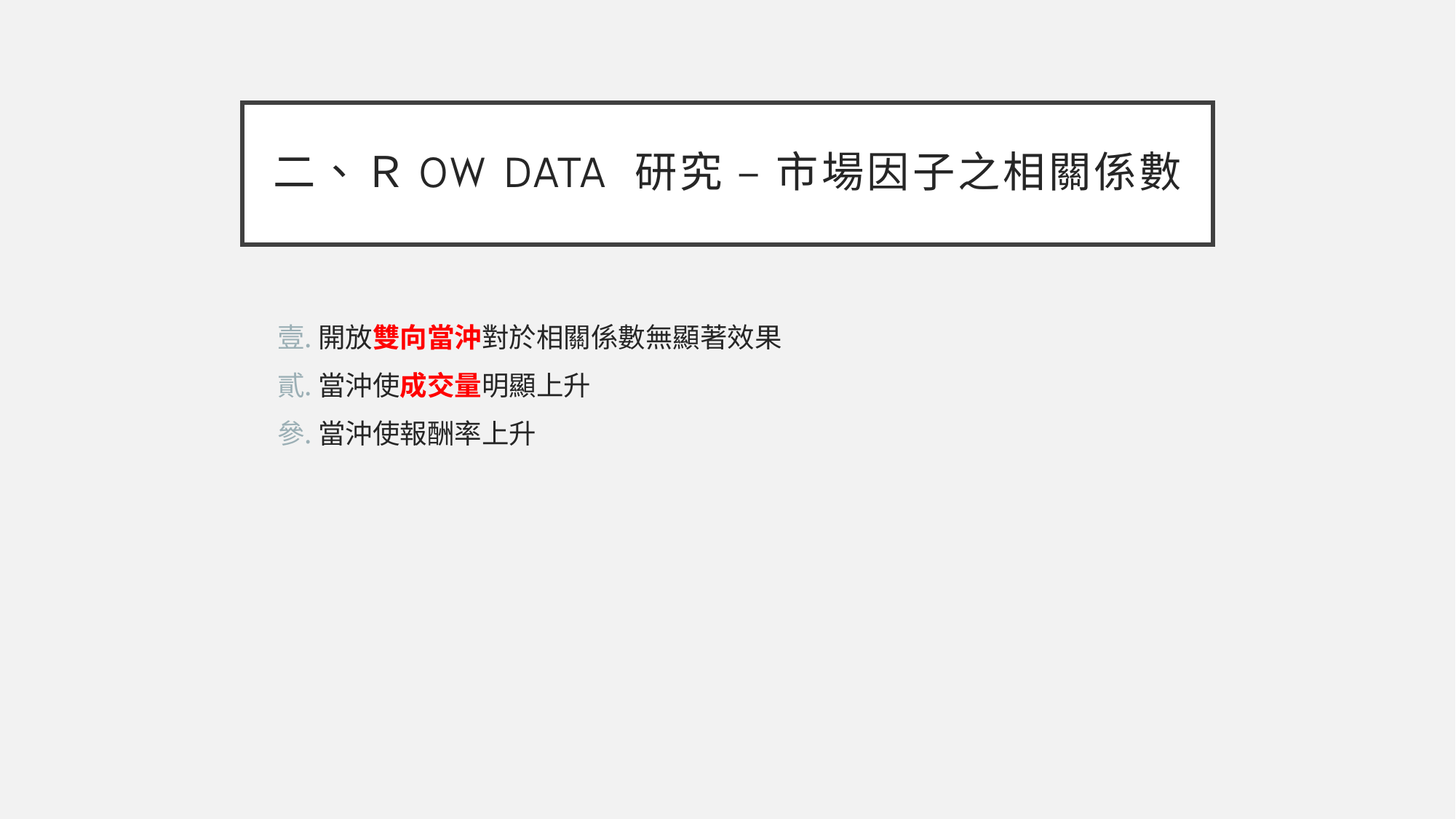

# 二、Ｒow Data 研究 – 市場因子之相關係數
開放雙向當沖對於相關係數無顯著效果
當沖使成交量明顯上升
當沖使報酬率上升